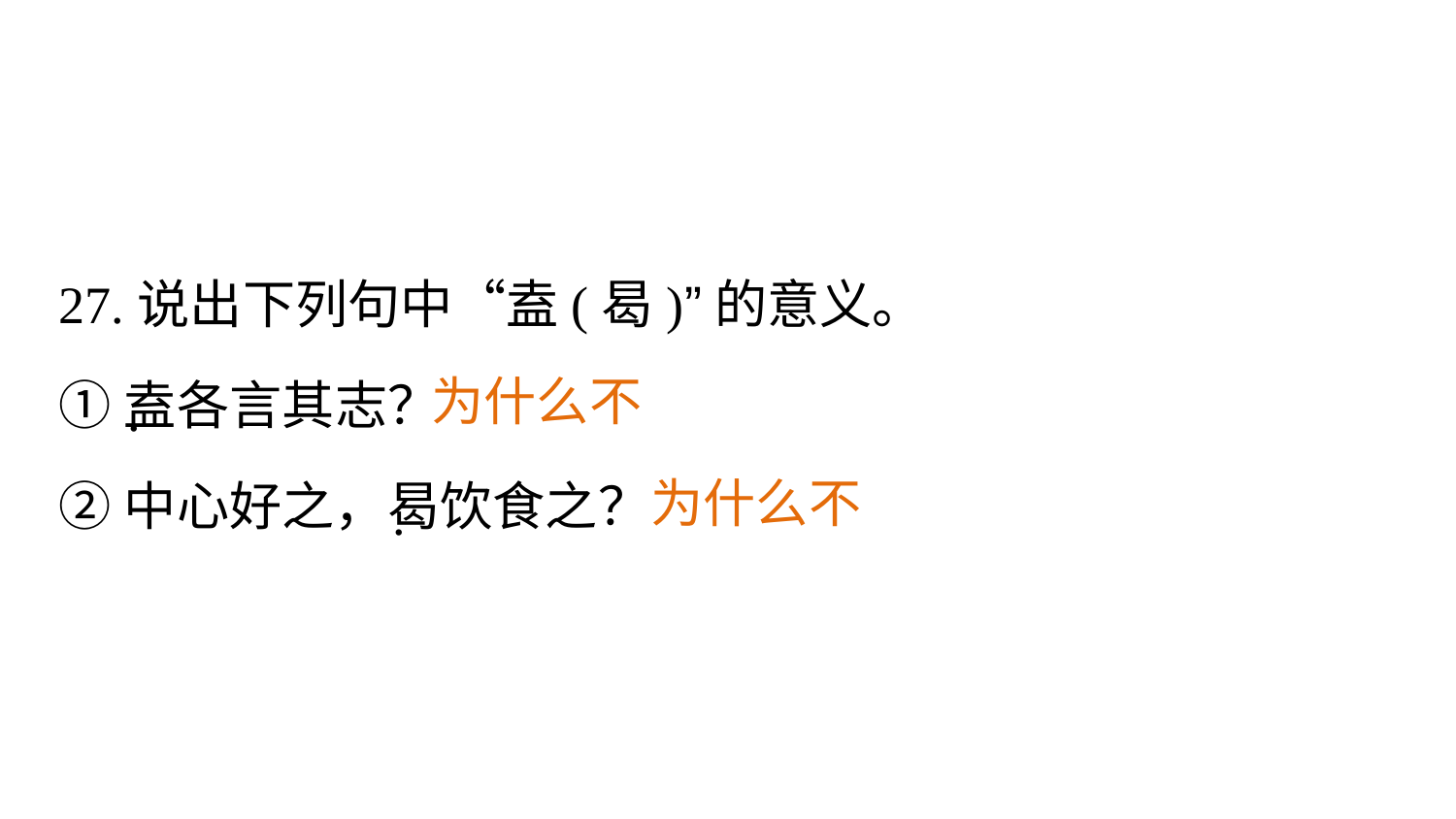

27.说出下列句中“盍(曷)”的意义。
①盍各言其志？
②中心好之，曷饮食之？
为什么不
.
为什么不
.